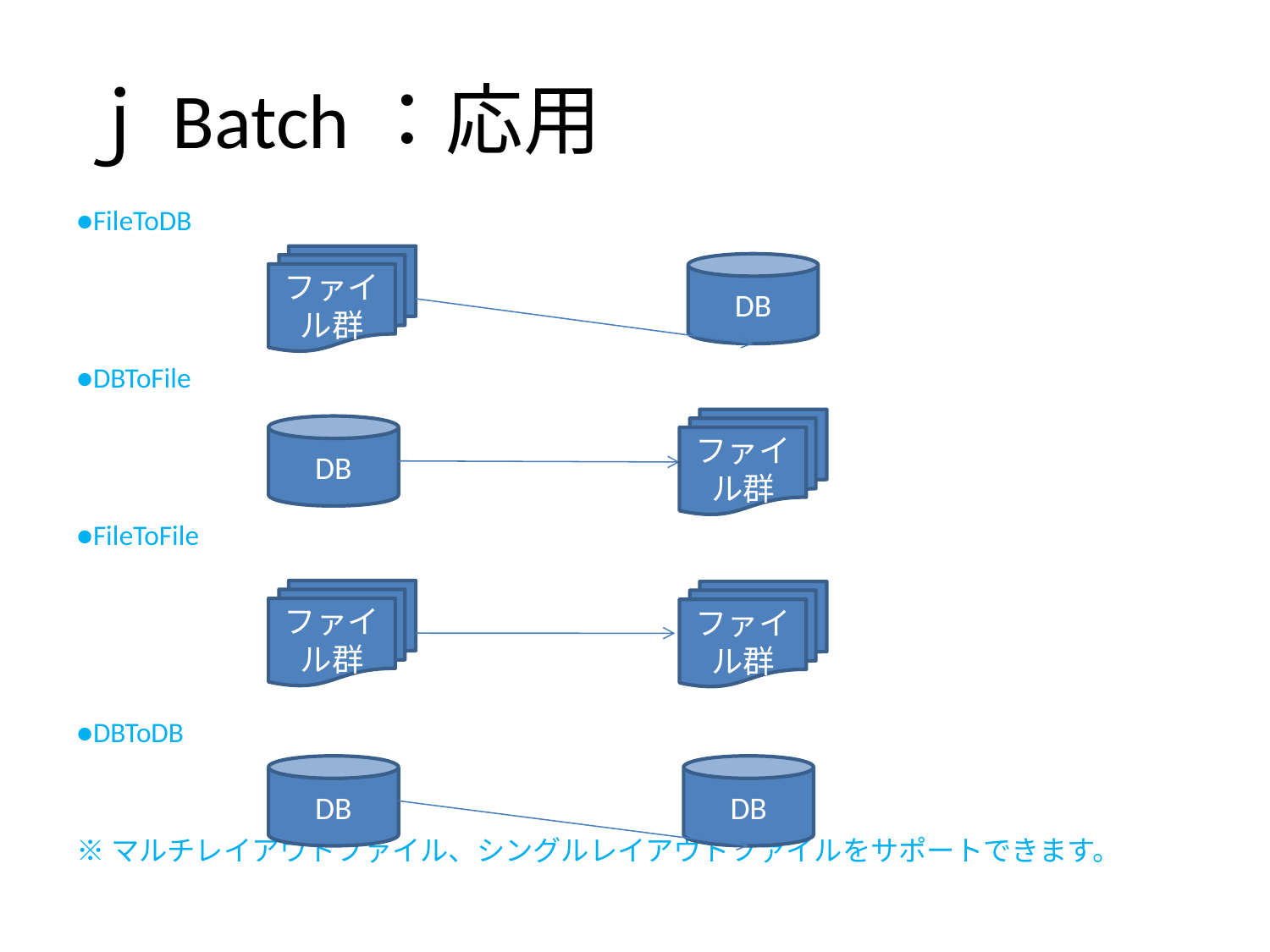

# ｊBatch：応用
●FileToDB

●DBToFile

●FileToFile

●DBToDB

※マルチレイアウトファイル、シングルレイアウトファイルをサポートできます。
ファイル群
DB
ファイル群
DB
ファイル群
ファイル群
DB
DB